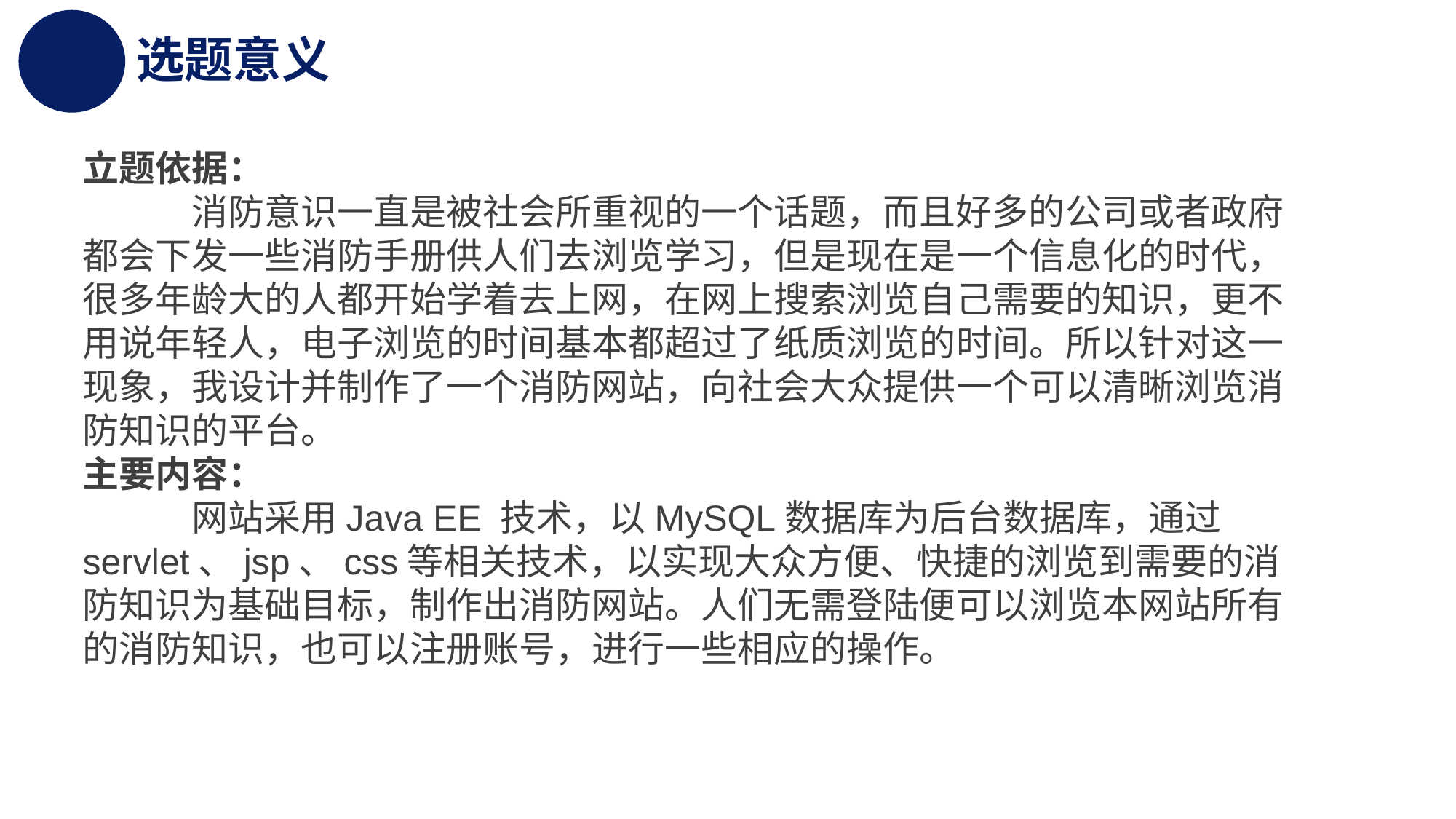

# 选题意义

立题依据：
	消防意识一直是被社会所重视的一个话题，而且好多的公司或者政府都会下发一些消防手册供人们去浏览学习，但是现在是一个信息化的时代，很多年龄大的人都开始学着去上网，在网上搜索浏览自己需要的知识，更不用说年轻人，电子浏览的时间基本都超过了纸质浏览的时间。所以针对这一现象，我设计并制作了一个消防网站，向社会大众提供一个可以清晰浏览消防知识的平台。
主要内容：
	网站采用Java EE 技术，以MySQL数据库为后台数据库，通过servlet、jsp、css等相关技术，以实现大众方便、快捷的浏览到需要的消防知识为基础目标，制作出消防网站。人们无需登陆便可以浏览本网站所有的消防知识，也可以注册账号，进行一些相应的操作。